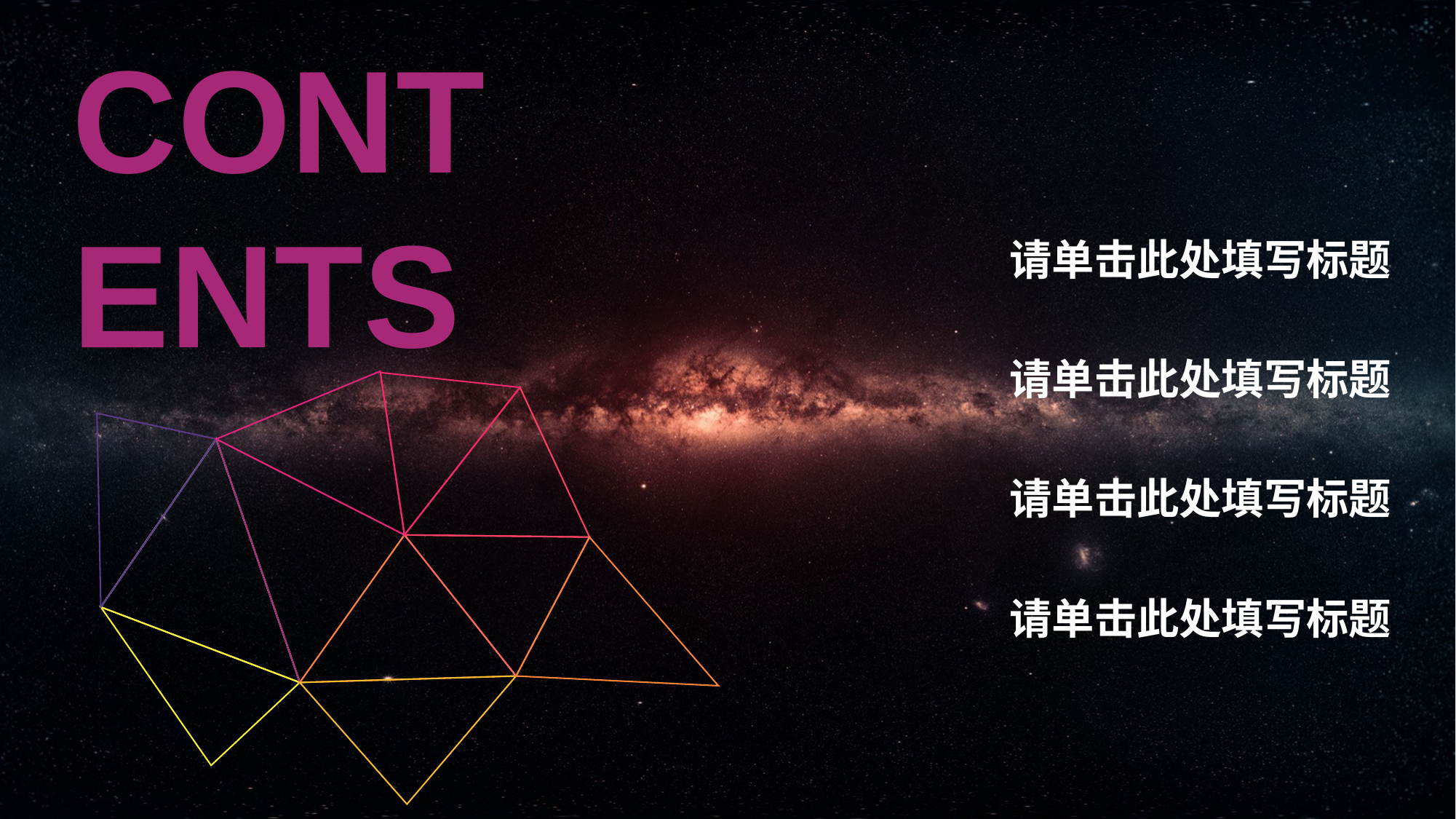

CONT
ENTS
请单击此处填写标题
请单击此处填写标题

请单击此处填写标题
请单击此处填写标题